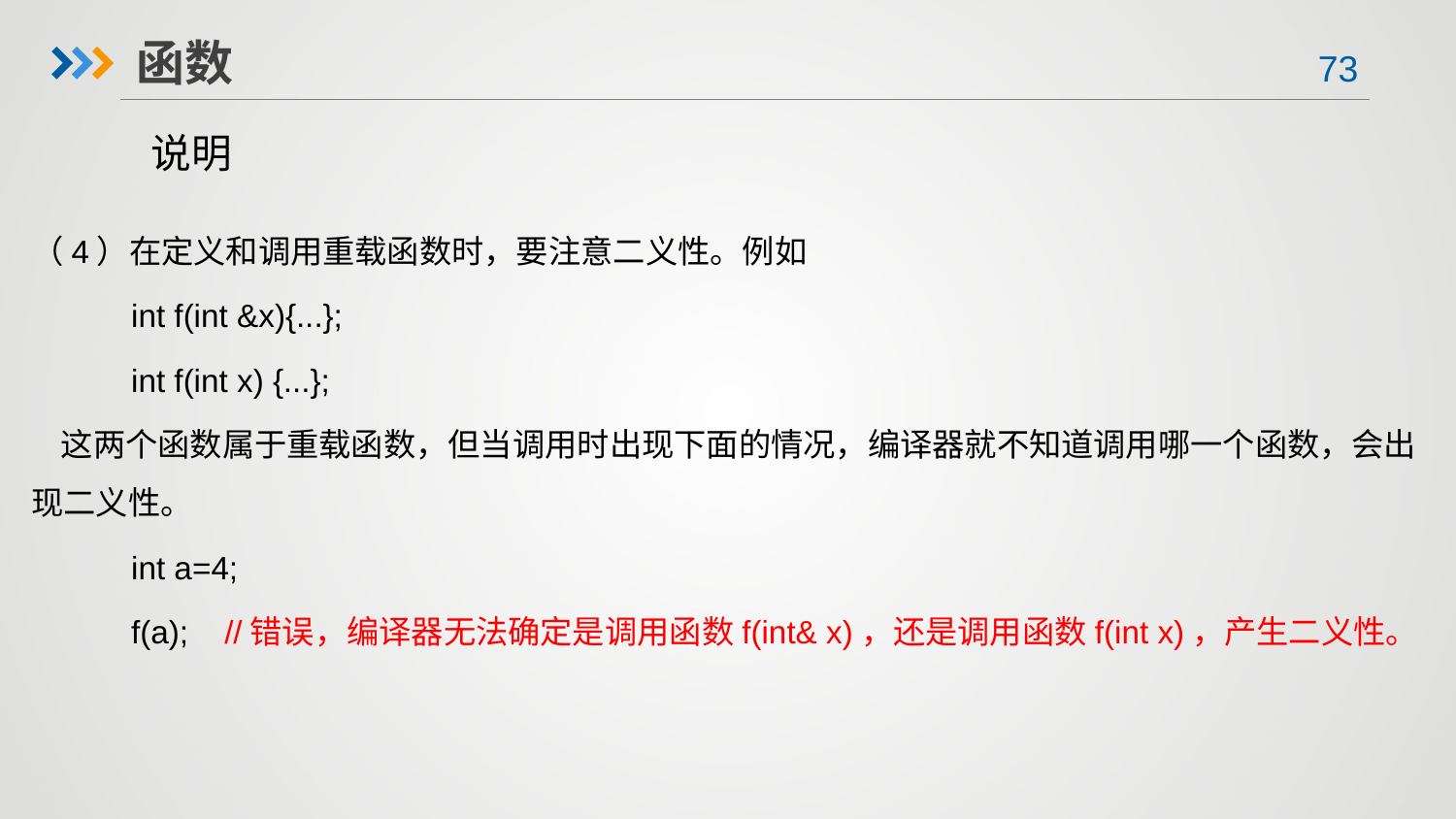

函数
说明
（4）在定义和调用重载函数时，要注意二义性。例如
   int f(int &x){...};
   int f(int x) {...};
   这两个函数属于重载函数，但当调用时出现下面的情况，编译器就不知道调用哪一个函数，会出现二义性。
   int a=4;
   f(a);    //错误，编译器无法确定是调用函数f(int& x)，还是调用函数f(int x)，产生二义性。